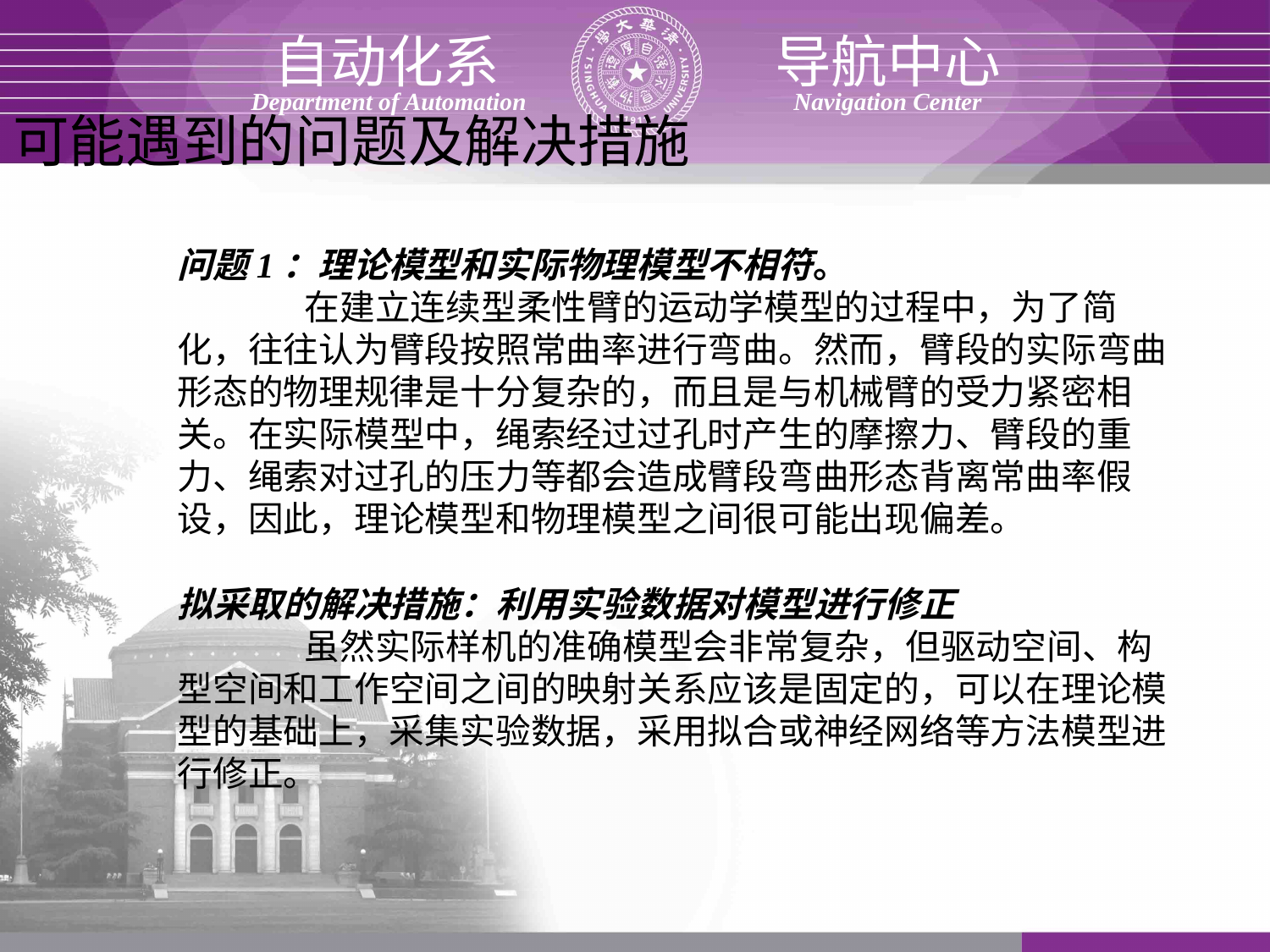

# 可能遇到的问题及解决措施
问题1：理论模型和实际物理模型不相符。
	在建立连续型柔性臂的运动学模型的过程中，为了简化，往往认为臂段按照常曲率进行弯曲。然而，臂段的实际弯曲形态的物理规律是十分复杂的，而且是与机械臂的受力紧密相关。在实际模型中，绳索经过过孔时产生的摩擦力、臂段的重力、绳索对过孔的压力等都会造成臂段弯曲形态背离常曲率假设，因此，理论模型和物理模型之间很可能出现偏差。
拟采取的解决措施：利用实验数据对模型进行修正
	虽然实际样机的准确模型会非常复杂，但驱动空间、构型空间和工作空间之间的映射关系应该是固定的，可以在理论模型的基础上，采集实验数据，采用拟合或神经网络等方法模型进行修正。